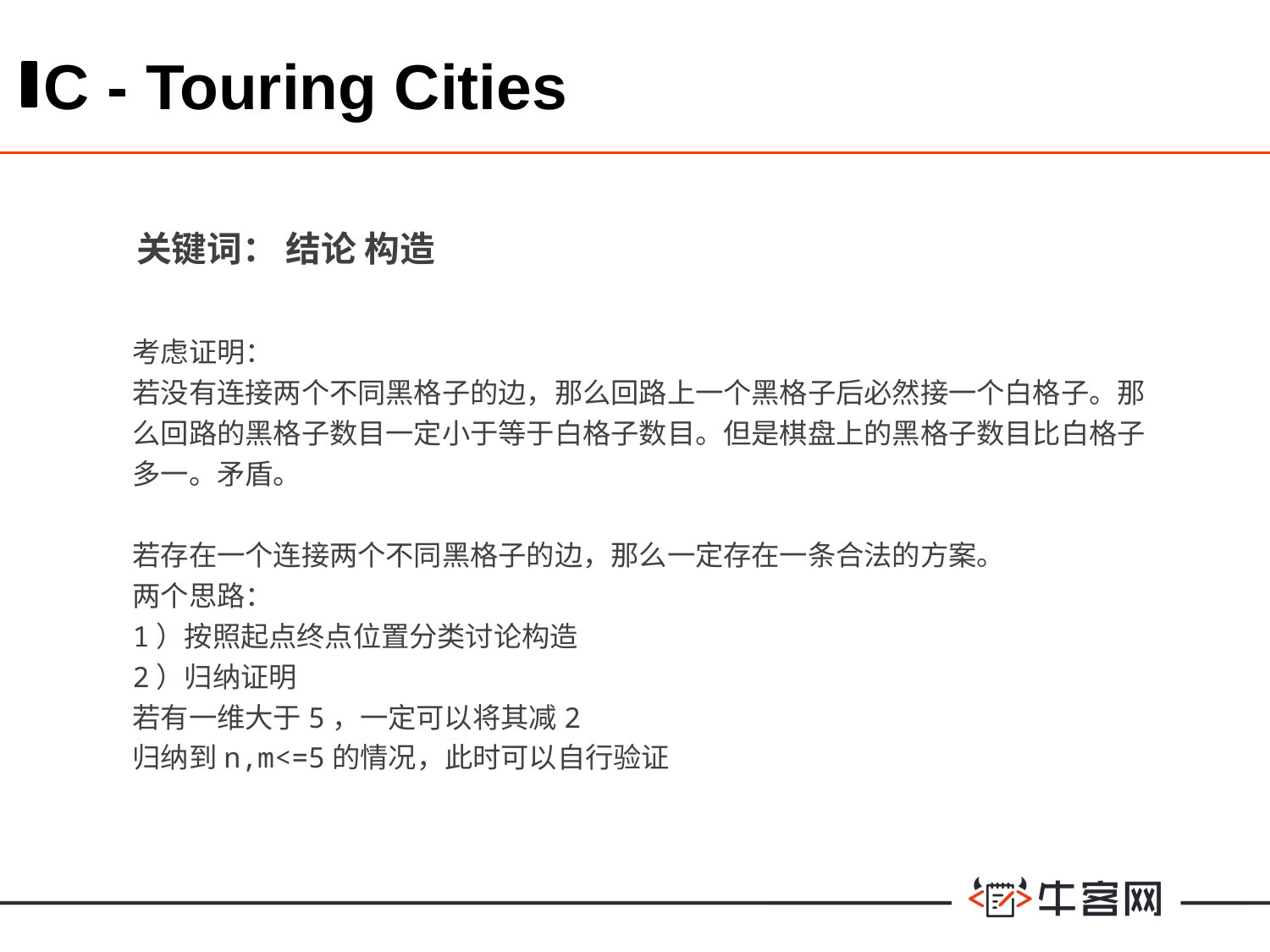

C - Touring Cities

关键词： 结论 构造
考虑证明：
若没有连接两个不同黑格子的边，那么回路上一个黑格子后必然接一个白格子。那么回路的黑格子数目一定小于等于白格子数目。但是棋盘上的黑格子数目比白格子多一。矛盾。

若存在一个连接两个不同黑格子的边，那么一定存在一条合法的方案。
两个思路：
1）按照起点终点位置分类讨论构造
2）归纳证明
若有一维大于5，一定可以将其减2
归纳到n,m<=5的情况，此时可以自行验证